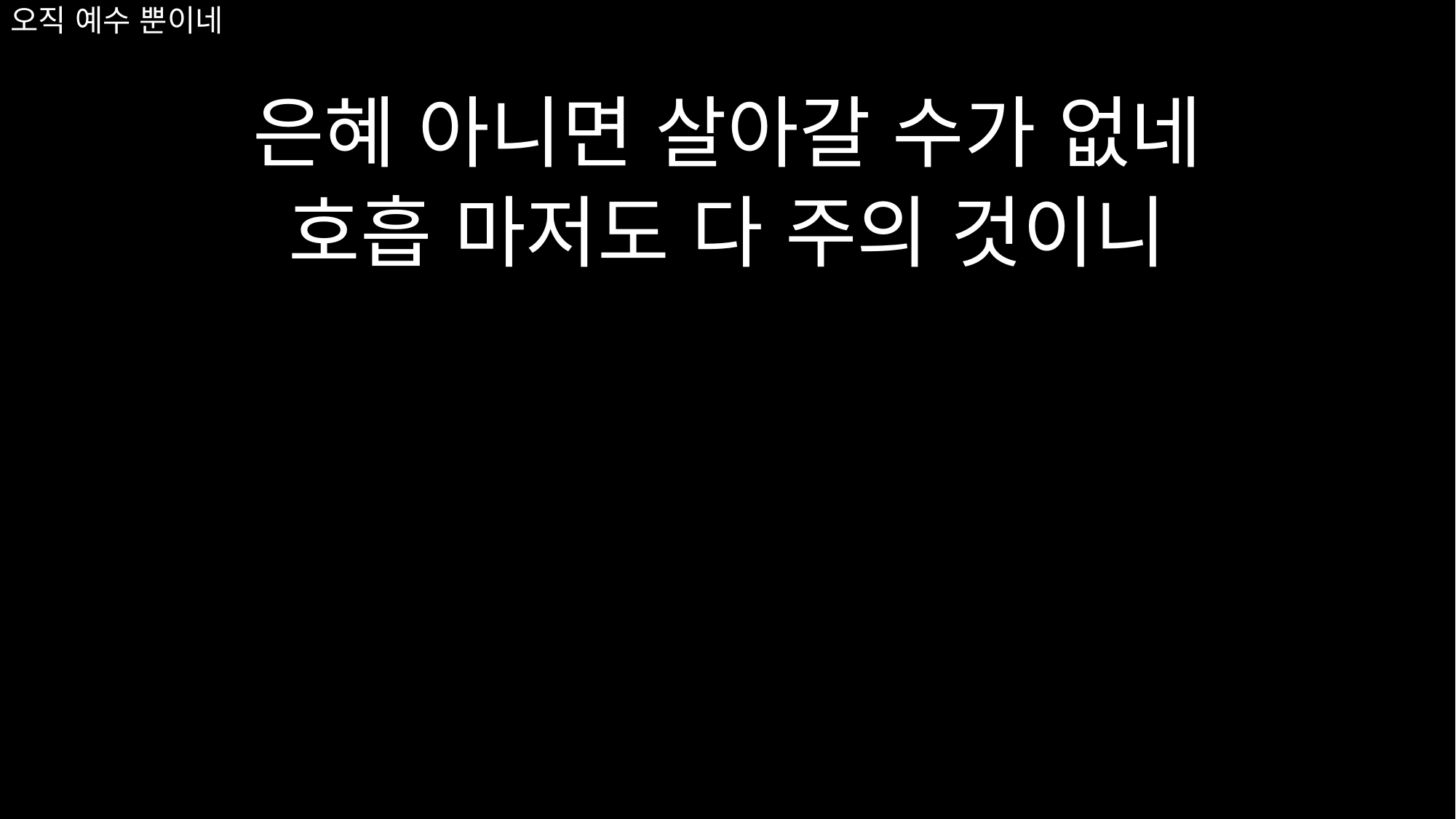

# 오직 예수 뿐이네
은혜 아니면 살아갈 수가 없네
호흡 마저도 다 주의 것이니